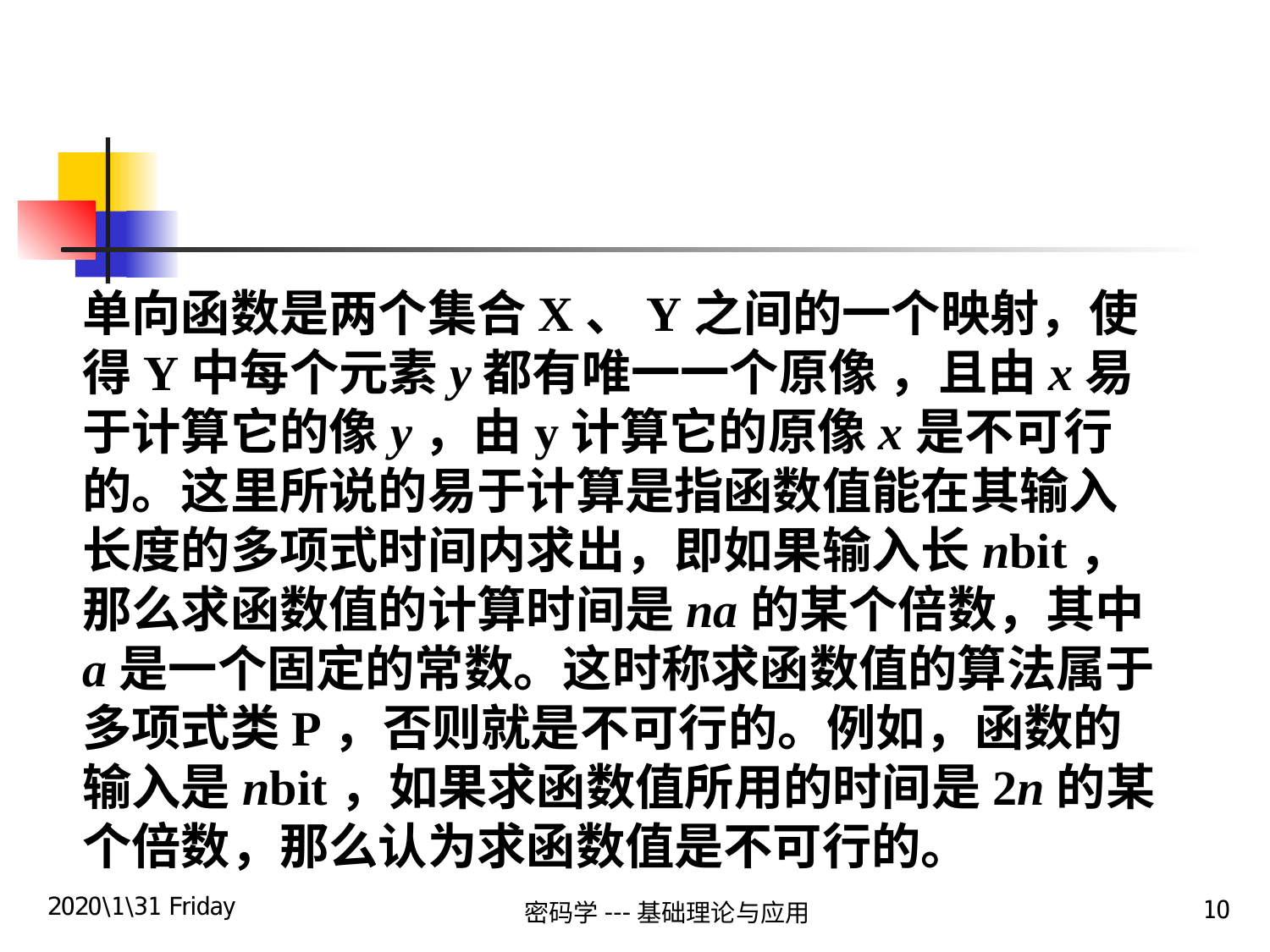

单向函数是两个集合X、Y之间的一个映射，使得Y中每个元素y都有唯一一个原像 ，且由x易于计算它的像y，由y计算它的原像x是不可行的。这里所说的易于计算是指函数值能在其输入长度的多项式时间内求出，即如果输入长nbit，那么求函数值的计算时间是na的某个倍数，其中a是一个固定的常数。这时称求函数值的算法属于多项式类P，否则就是不可行的。例如，函数的输入是nbit，如果求函数值所用的时间是2n的某个倍数，那么认为求函数值是不可行的。
2020\1\31 Friday
10
密码学---基础理论与应用